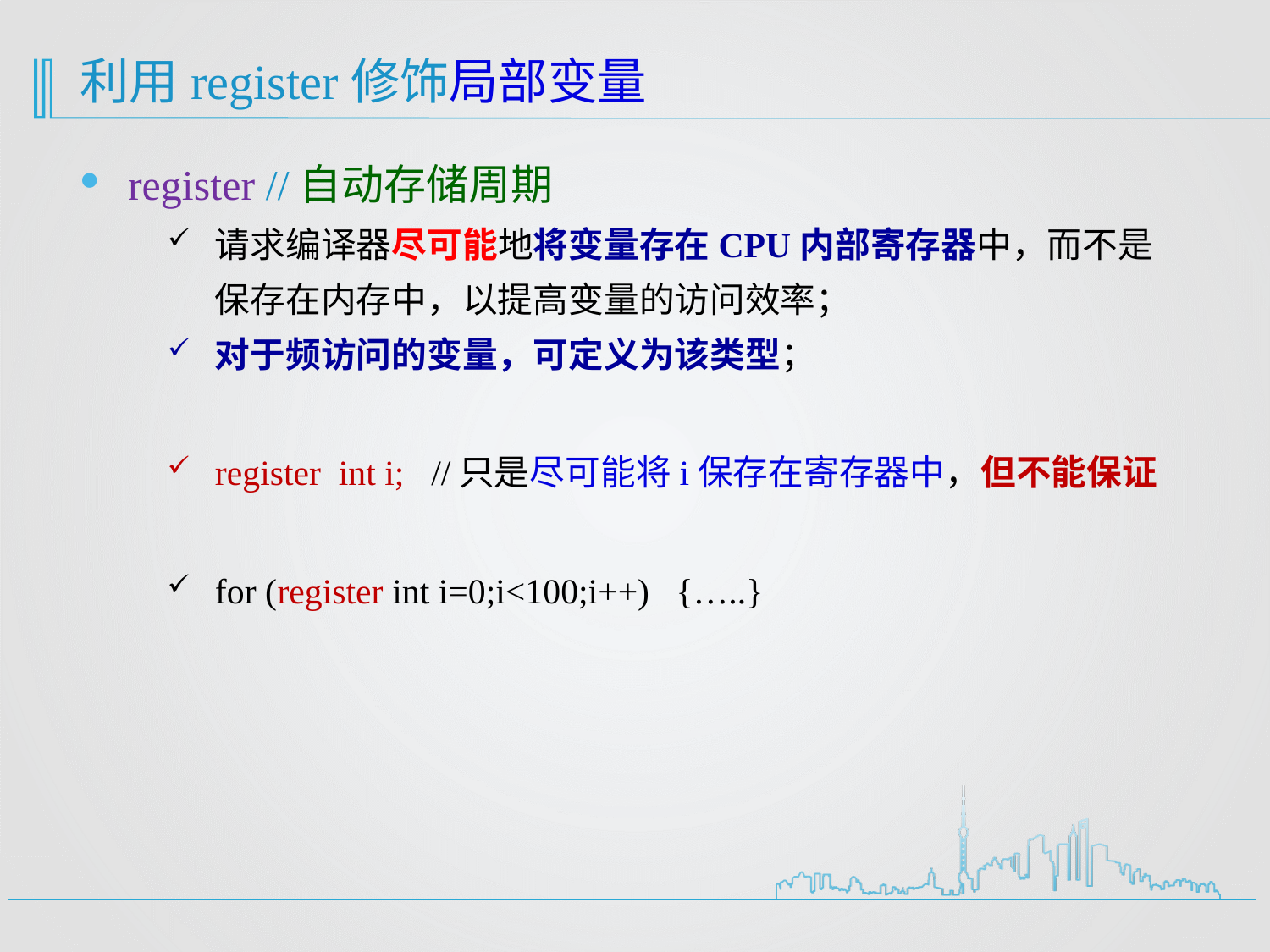

# 利用register修饰局部变量
register //自动存储周期
请求编译器尽可能地将变量存在CPU内部寄存器中，而不是保存在内存中，以提高变量的访问效率；
对于频访问的变量，可定义为该类型；

register  int i;   //只是尽可能将i保存在寄存器中，但不能保证

for (register int i=0;i<100;i++)   {…..}